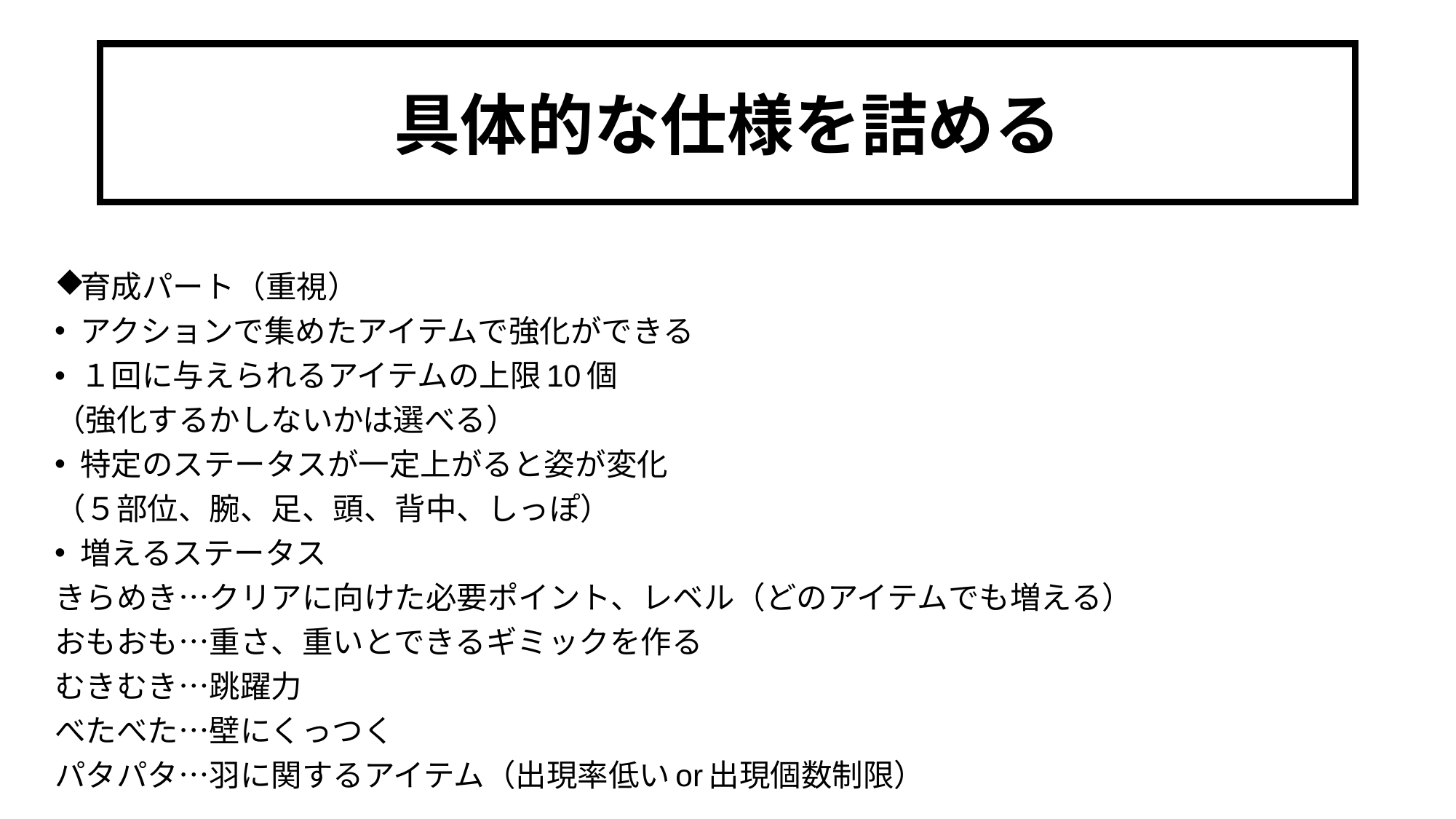

# 具体的な仕様を詰める

育成パート（重視）
アクションで集めたアイテムで強化ができる
１回に与えられるアイテムの上限10個
（強化するかしないかは選べる）
特定のステータスが一定上がると姿が変化
（５部位、腕、足、頭、背中、しっぽ）
増えるステータス
きらめき…クリアに向けた必要ポイント、レベル（どのアイテムでも増える）
おもおも…重さ、重いとできるギミックを作る
むきむき…跳躍力
べたべた…壁にくっつく
パタパタ…羽に関するアイテム（出現率低いor出現個数制限）